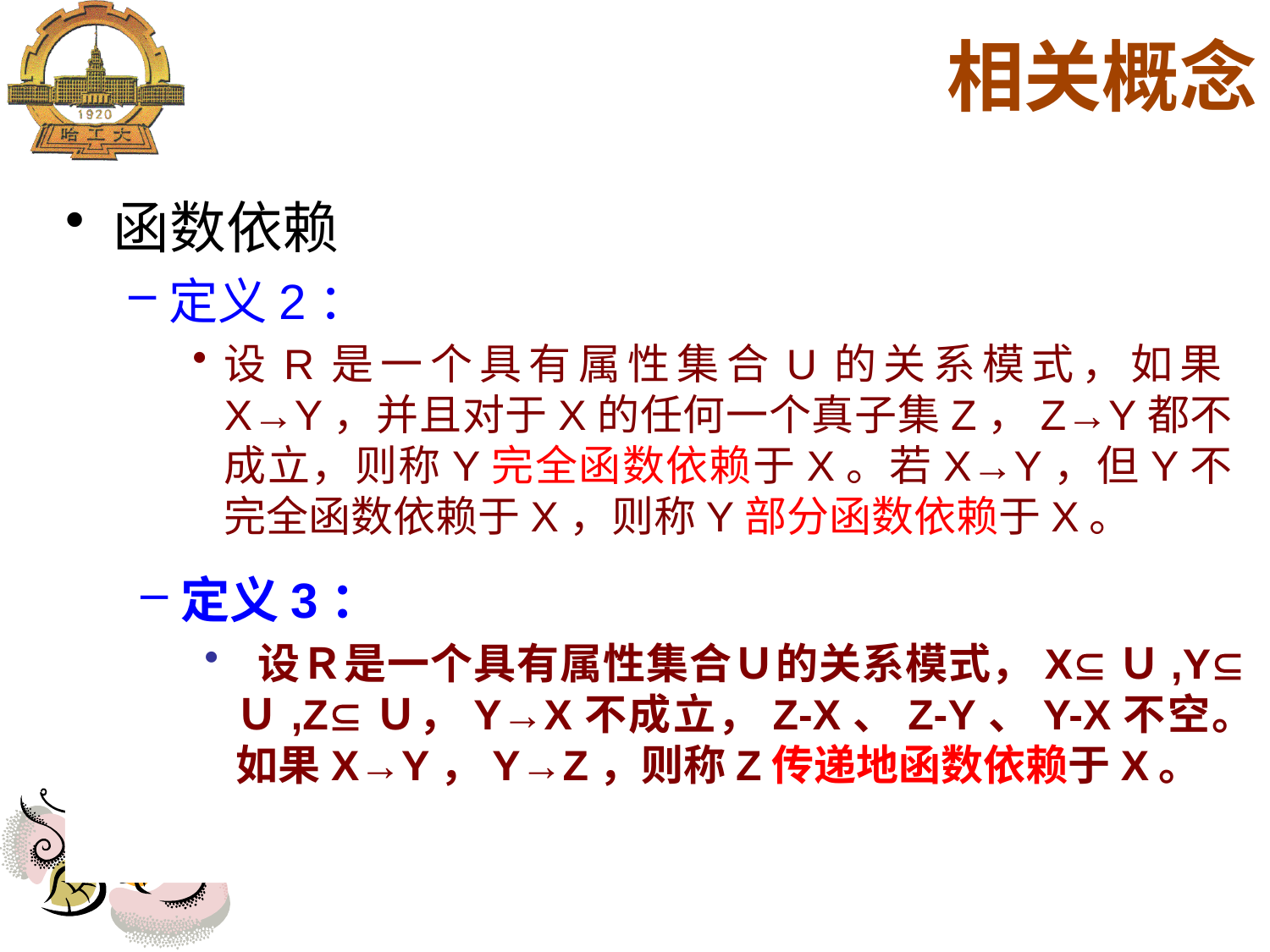

相关概念
函数依赖
定义2：
设R是一个具有属性集合U的关系模式，如果X→Y，并且对于X的任何一个真子集Z，Z→Y都不成立，则称Y完全函数依赖于X。若X→Y，但Y不完全函数依赖于X，则称Y部分函数依赖于X。
定义3：
 设Ｒ是一个具有属性集合Ｕ的关系模式，X⊆Ｕ,Y⊆Ｕ,Z⊆Ｕ，Y→X不成立，Z-X、Z-Y、Y-X不空。如果X→Y，Y→Z，则称Z传递地函数依赖于X。
例：在关系SC(Sno, Cno, Grade)中，
      存在函数依赖： (Sno, Cno) → Grade
      Grade完全函数依赖于(Sno, Cno)